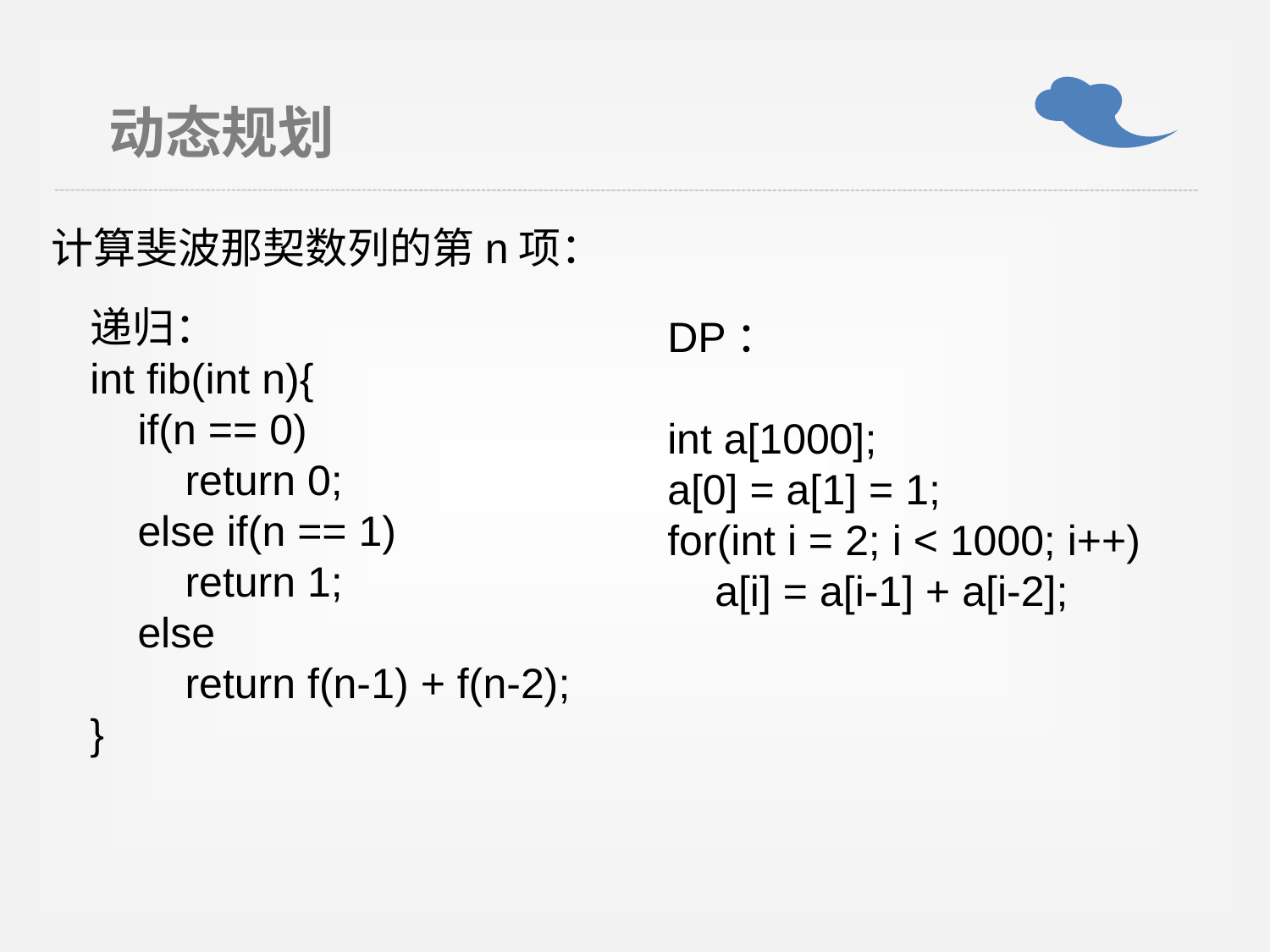

动态规划

计算斐波那契数列的第n项：
递归：
int fib(int n){
    if(n == 0)
        return 0;
    else if(n == 1)
        return 1;
    else
        return f(n-1) + f(n-2);
}
DP：

int a[1000];
a[0] = a[1] = 1;
for(int i = 2; i < 1000; i++)
    a[i] = a[i-1] + a[i-2];